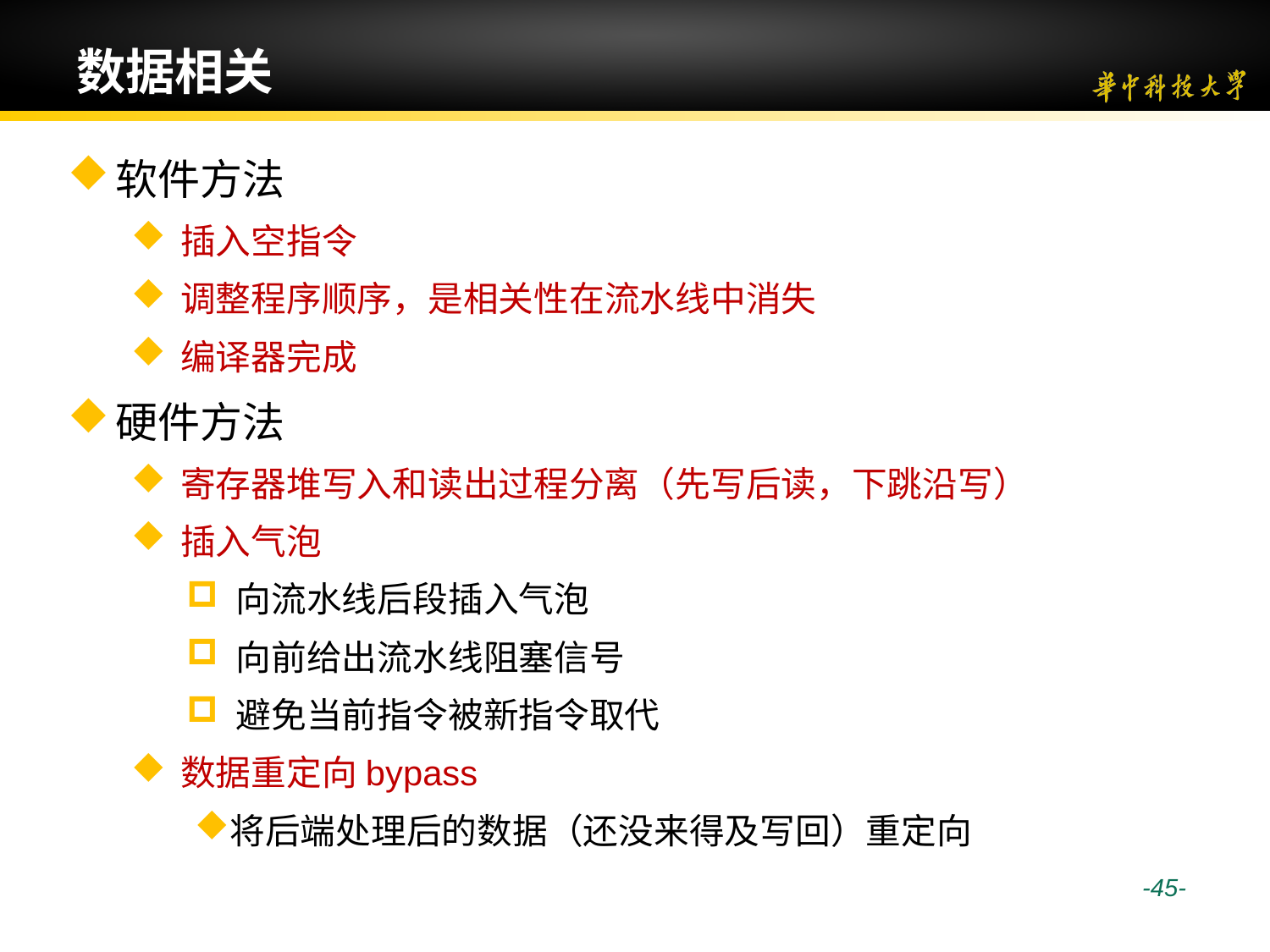

# 数据相关
软件方法
插入空指令
调整程序顺序，是相关性在流水线中消失
编译器完成
硬件方法
寄存器堆写入和读出过程分离（先写后读，下跳沿写）
插入气泡
向流水线后段插入气泡
向前给出流水线阻塞信号
避免当前指令被新指令取代
数据重定向bypass
将后端处理后的数据（还没来得及写回）重定向

 -45-